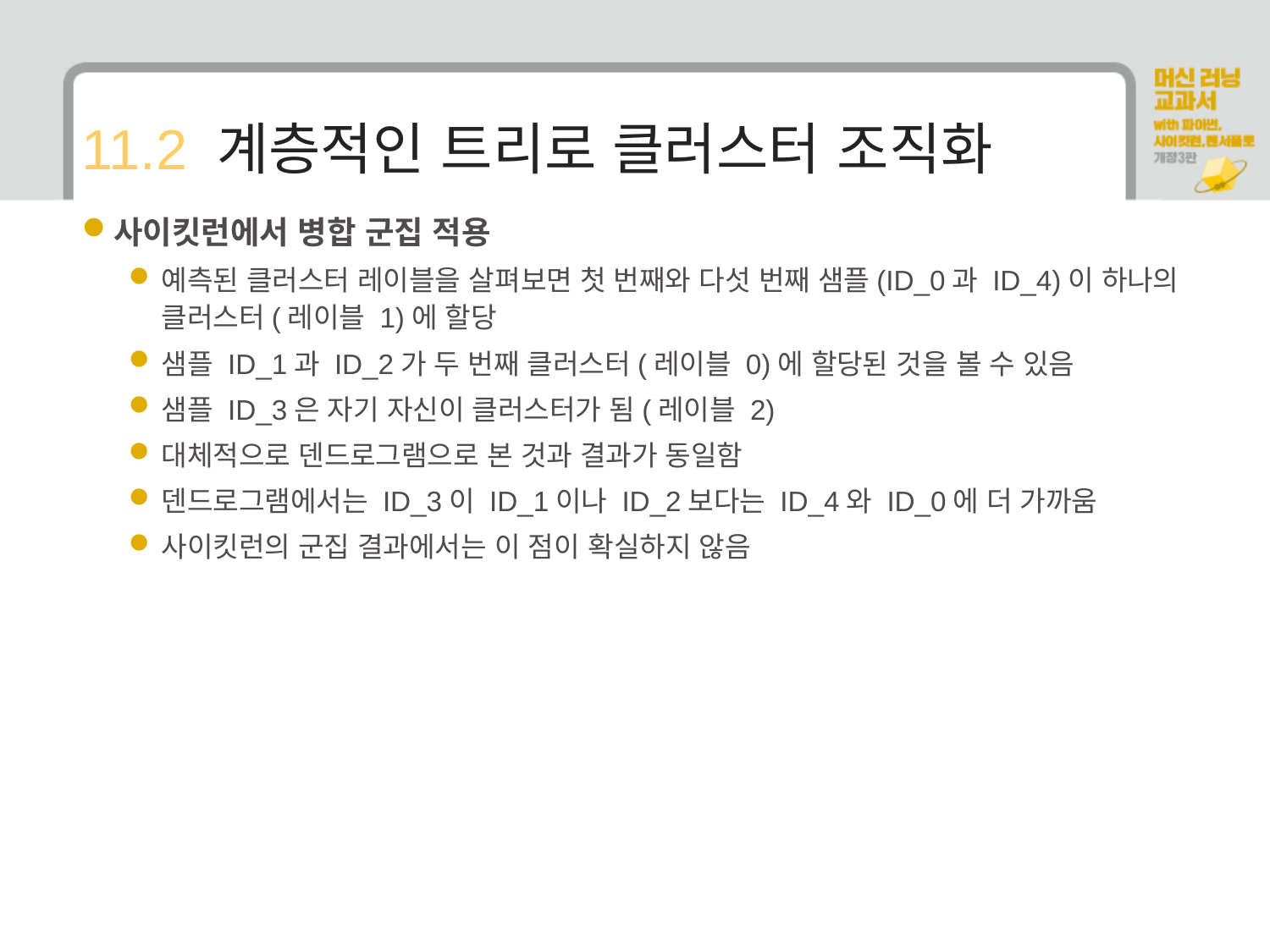

# 11.2 계층적인 트리로 클러스터 조직화
사이킷런에서 병합 군집 적용
예측된 클러스터 레이블을 살펴보면 첫 번째와 다섯 번째 샘플(ID_0과 ID_4)이 하나의 클러스터(레이블 1)에 할당
샘플 ID_1과 ID_2가 두 번째 클러스터(레이블 0)에 할당된 것을 볼 수 있음
샘플 ID_3은 자기 자신이 클러스터가 됨(레이블 2)
대체적으로 덴드로그램으로 본 것과 결과가 동일함
덴드로그램에서는 ID_3이 ID_1이나 ID_2보다는 ID_4와 ID_0에 더 가까움
사이킷런의 군집 결과에서는 이 점이 확실하지 않음